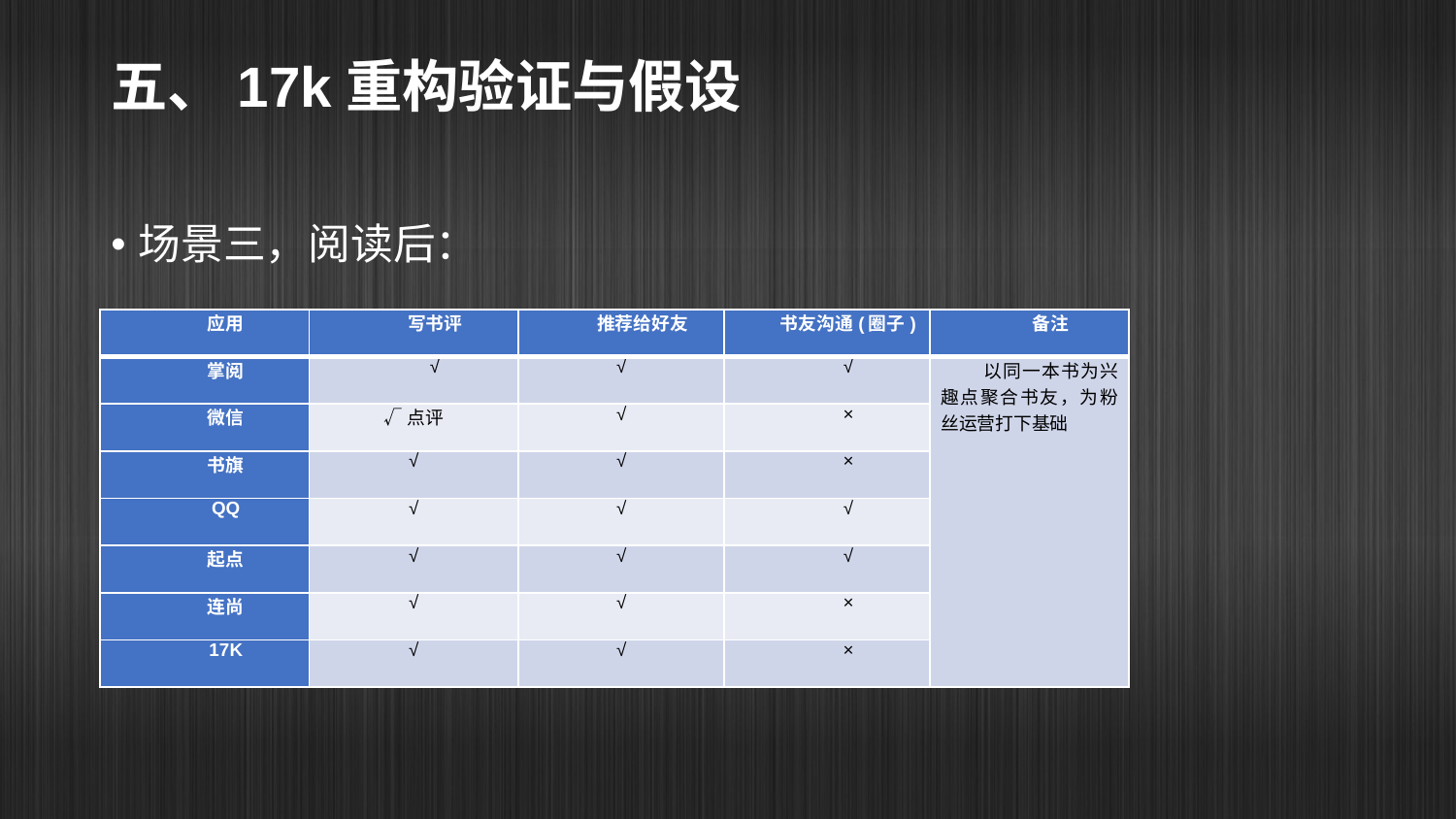

# 五、17k重构验证与假设
场景三，阅读后：

| 应用 | 写书评 | 推荐给好友 | 书友沟通(圈子) | 备注 |
| --- | --- | --- | --- | --- |
| 掌阅 | √ | √ | √ | 以同一本书为兴趣点聚合书友，为粉丝运营打下基础 |
| 微信 | √点评 | √ | × |  |
| 书旗 | √ | √ | × |  |
| QQ | √ | √ | √ |  |
| 起点 | √ | √ | √ |  |
| 连尚 | √ | √ | × |  |
| 17K | √ | √ | × |  |